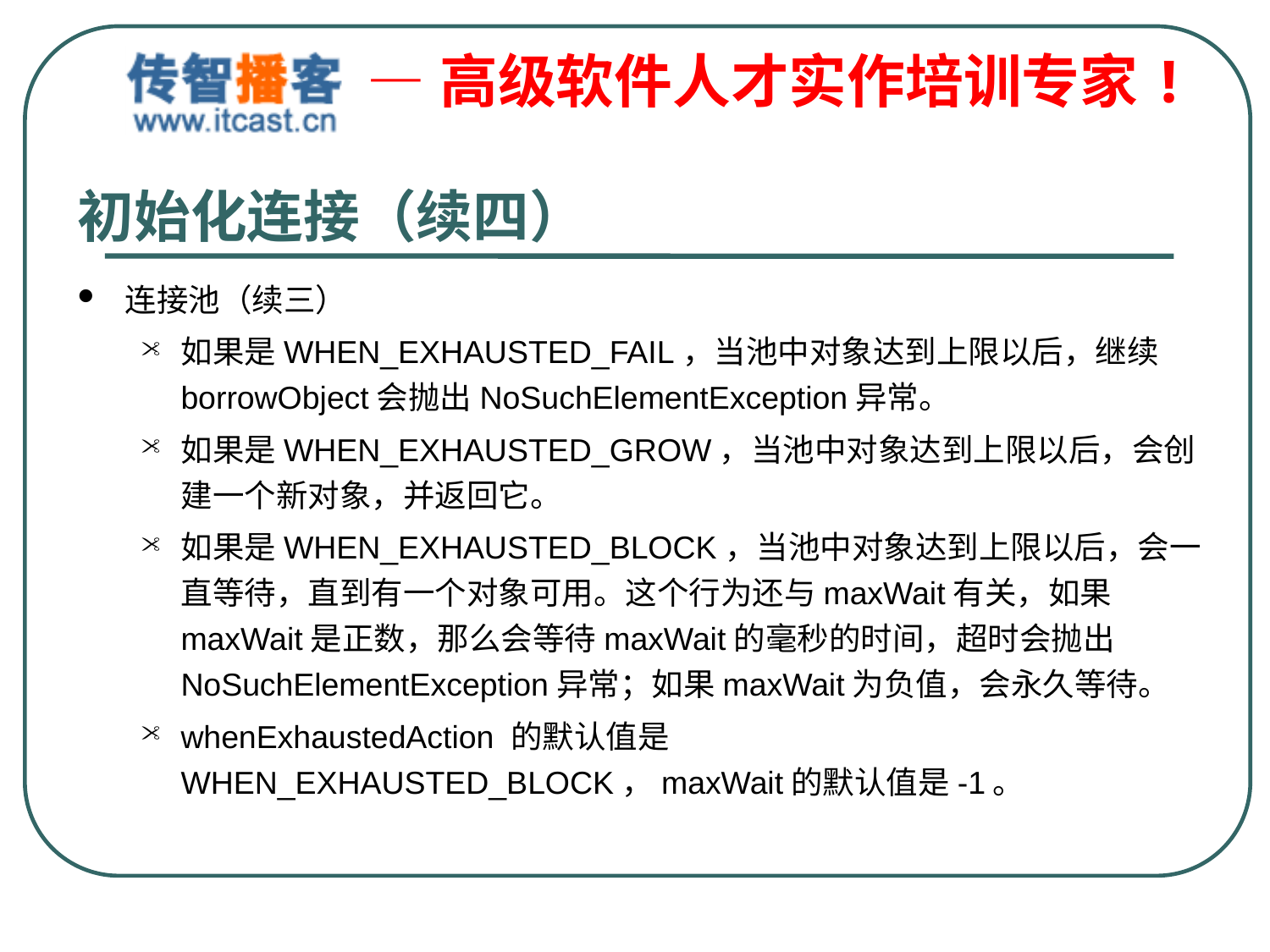

# 初始化连接（续四）
连接池（续三）
如果是WHEN_EXHAUSTED_FAIL，当池中对象达到上限以后，继续borrowObject会抛出NoSuchElementException异常。
如果是WHEN_EXHAUSTED_GROW，当池中对象达到上限以后，会创建一个新对象，并返回它。
如果是WHEN_EXHAUSTED_BLOCK，当池中对象达到上限以后，会一直等待，直到有一个对象可用。这个行为还与maxWait有关，如果maxWait是正数，那么会等待maxWait的毫秒的时间，超时会抛出NoSuchElementException异常；如果maxWait为负值，会永久等待。
whenExhaustedAction 的默认值是WHEN_EXHAUSTED_BLOCK，maxWait的默认值是-1。